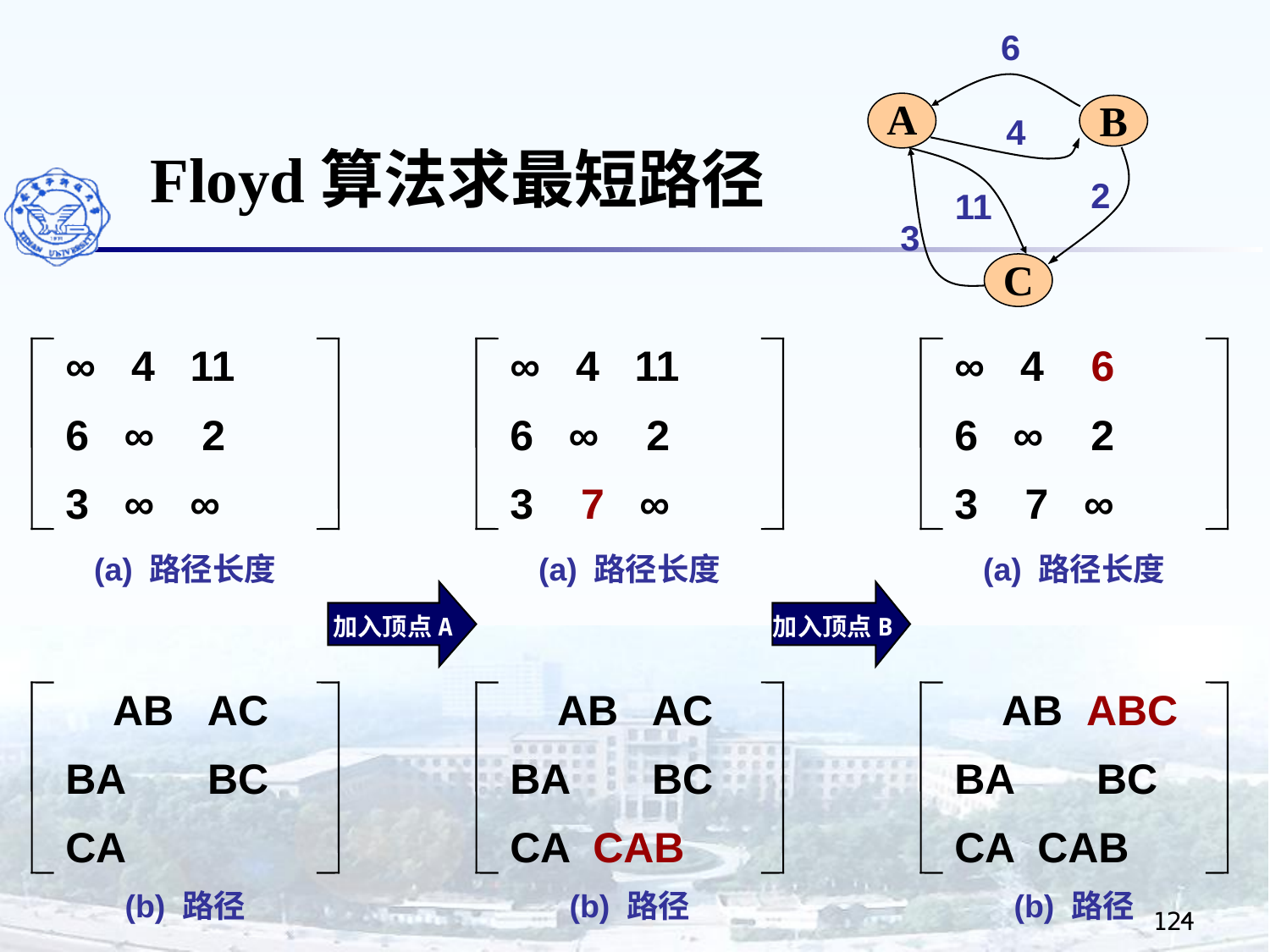

6

A
B
4

2
11
3
C
Floyd算法求最短路径
∞   4   11

6   ∞    2
3   ∞   ∞

∞   4   11

6   ∞    2
3    7   ∞

(a) 路径长度
    AB   AC

BA       BC
CA  CAB

(b) 路径
∞   4    6

6   ∞    2
3    7   ∞

(a) 路径长度
    AB  ABC

BA       BC
CA  CAB

(b) 路径
(a) 路径长度
加入顶点A
加入顶点B
    AB   AC

BA       BC
CA

(b) 路径
124